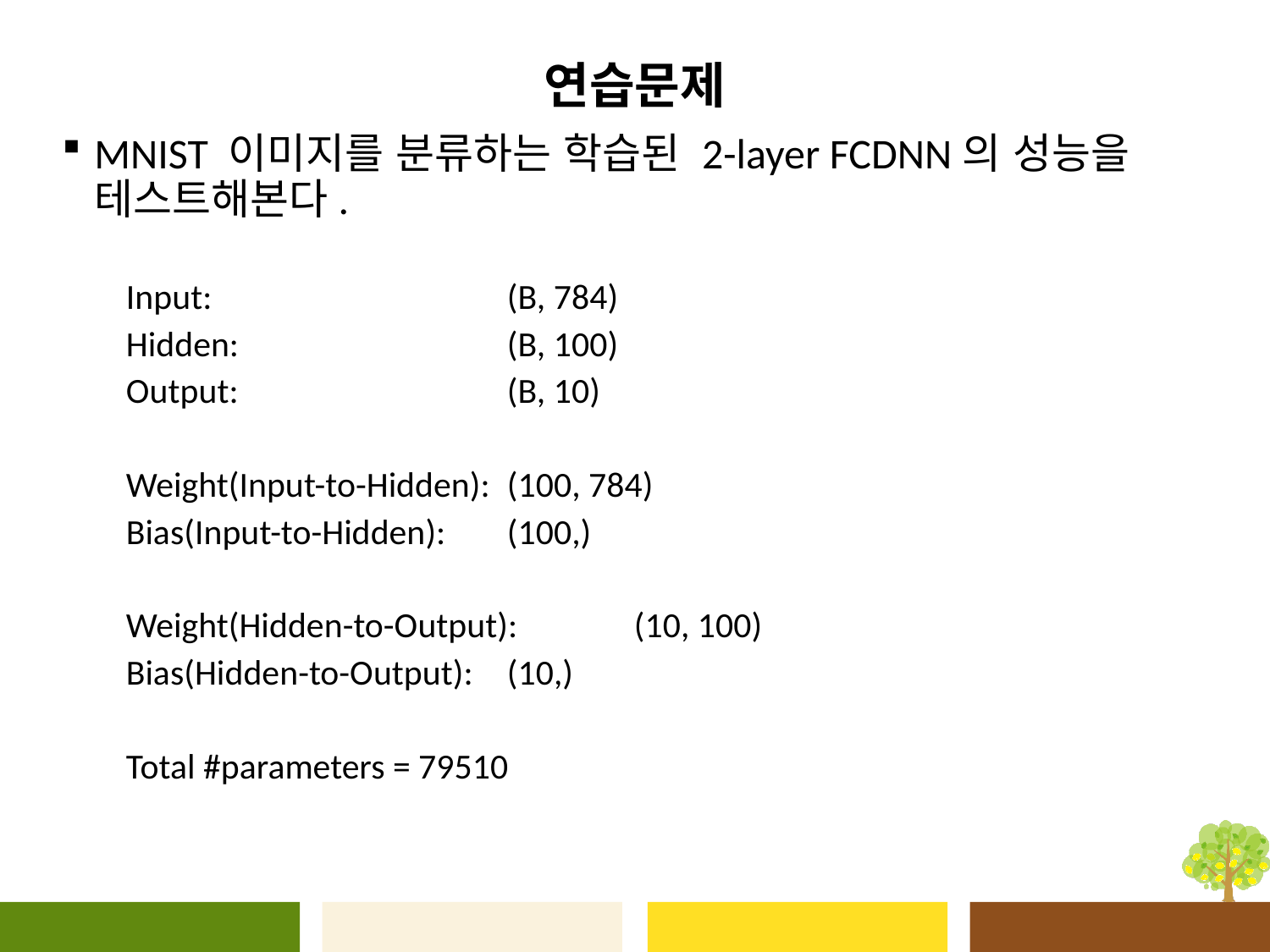

# 연습문제
MNIST 이미지를 분류하는 학습된 2-layer FCDNN의 성능을 테스트해본다.

Input: 			(B, 784)
Hidden: 			(B, 100)
Output: 			(B, 10)

Weight(Input-to-Hidden):	(100, 784)
Bias(Input-to-Hidden):	(100,)

Weight(Hidden-to-Output):	(10, 100)
Bias(Hidden-to-Output):	(10,)

Total #parameters = 79510